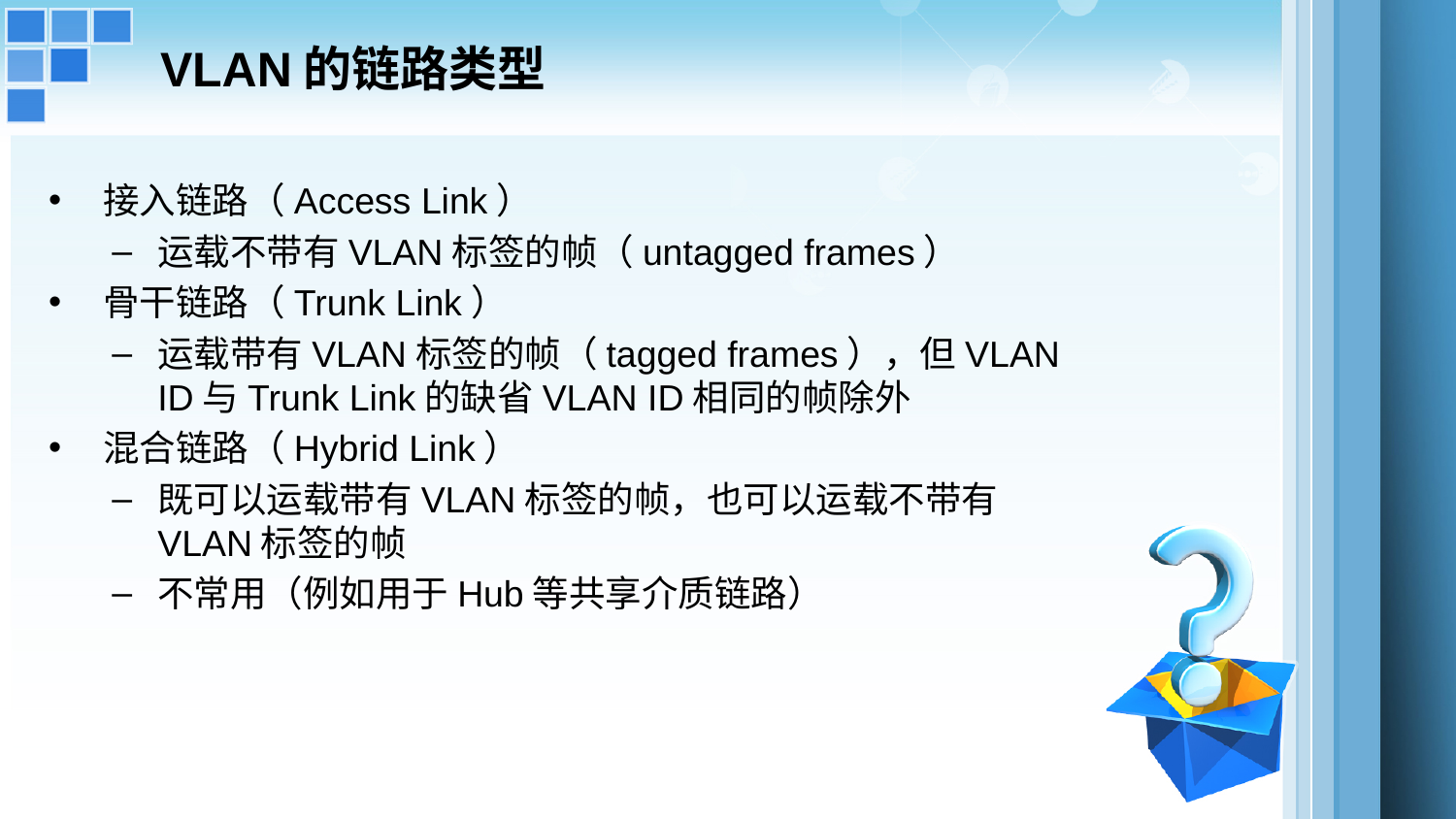

# VLAN的链路类型
接入链路（Access Link）
运载不带有VLAN标签的帧（untagged frames）
骨干链路（Trunk Link）
运载带有VLAN标签的帧（tagged frames），但VLAN ID与Trunk Link的缺省VLAN ID相同的帧除外
混合链路（Hybrid Link）
既可以运载带有VLAN标签的帧，也可以运载不带有VLAN标签的帧
不常用（例如用于Hub等共享介质链路）